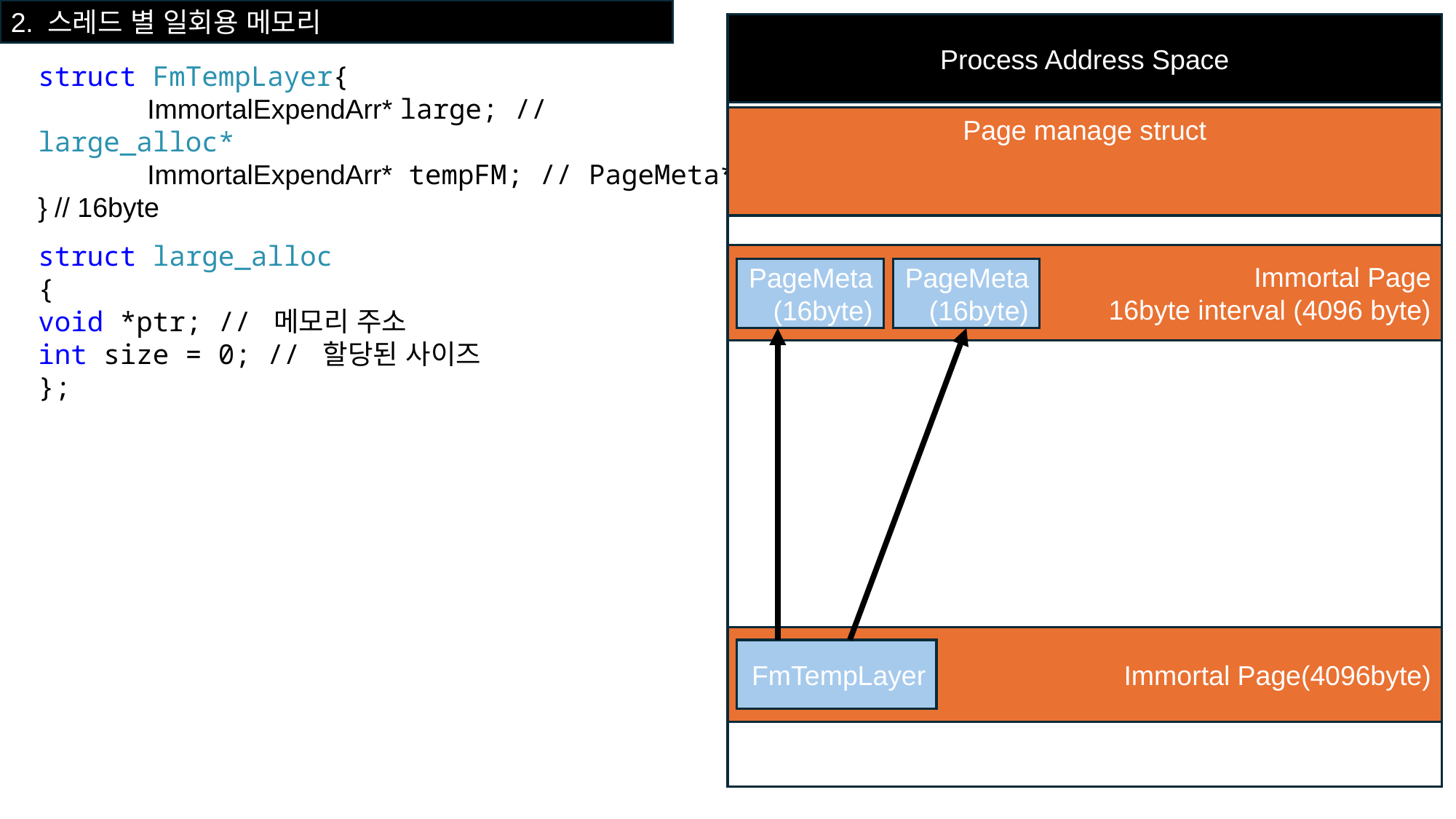

2. 스레드 별 일회용 메모리
Process Address Space

struct FmTempLayer{
	ImmortalExpendArr* large; // large_alloc*
	ImmortalExpendArr* tempFM; // PageMeta*
} // 16byte
Page manage struct
struct large_alloc
{
void *ptr; // 메모리 주소
int size = 0; // 할당된 사이즈
};
Immortal Page
16byte interval (4096 byte)
PageMeta
(16byte)
PageMeta
(16byte)
Immortal Page(4096byte)
FmTempLayer